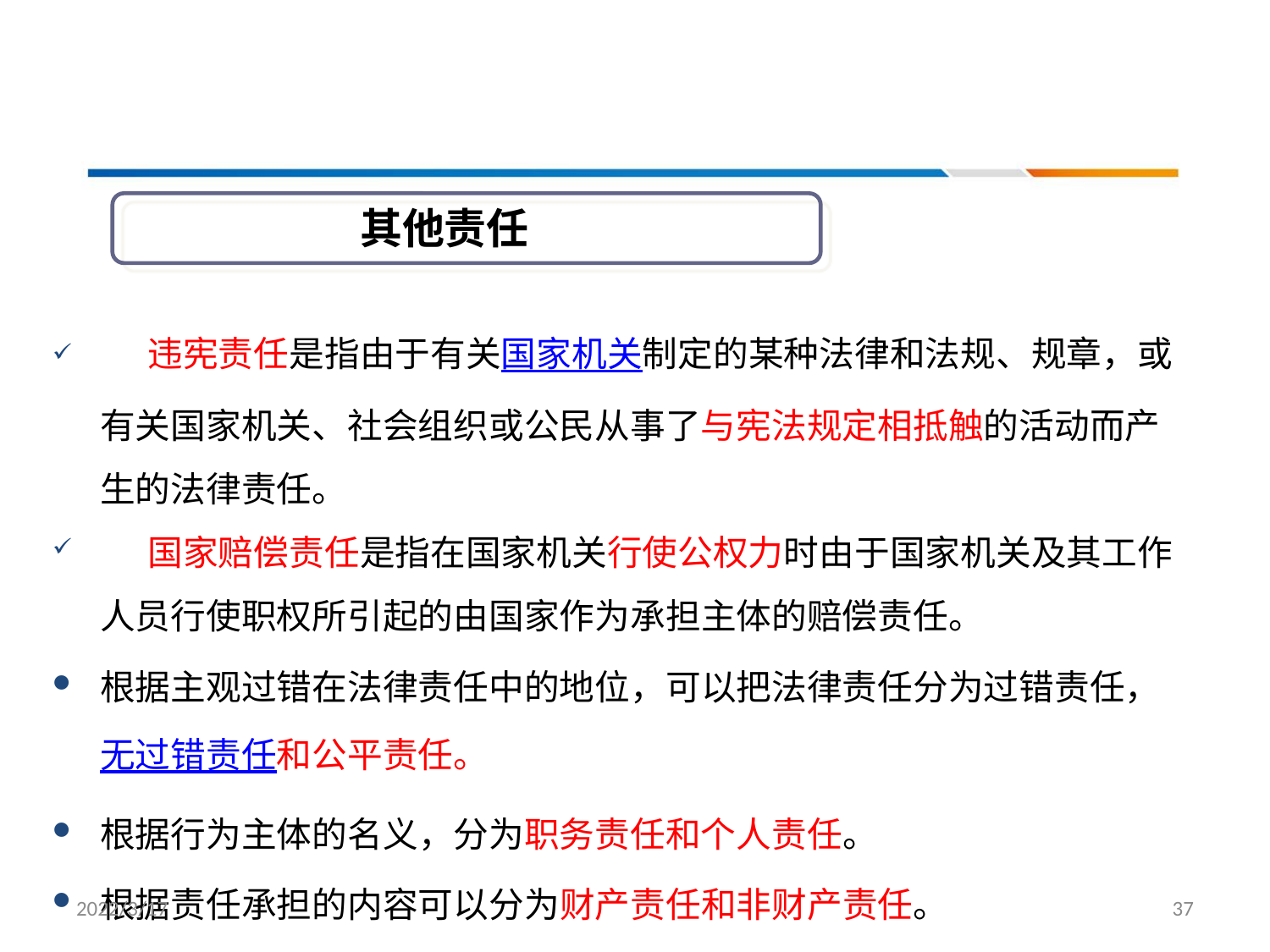

#

其他责任
     违宪责任是指由于有关国家机关制定的某种法律和法规、规章，或有关国家机关、社会组织或公民从事了与宪法规定相抵触的活动而产生的法律责任。
     国家赔偿责任是指在国家机关行使公权力时由于国家机关及其工作人员行使职权所引起的由国家作为承担主体的赔偿责任。
根据主观过错在法律责任中的地位，可以把法律责任分为过错责任，无过错责任和公平责任。
根据行为主体的名义，分为职务责任和个人责任。
根据责任承担的内容可以分为财产责任和非财产责任。

2022/3/17

37